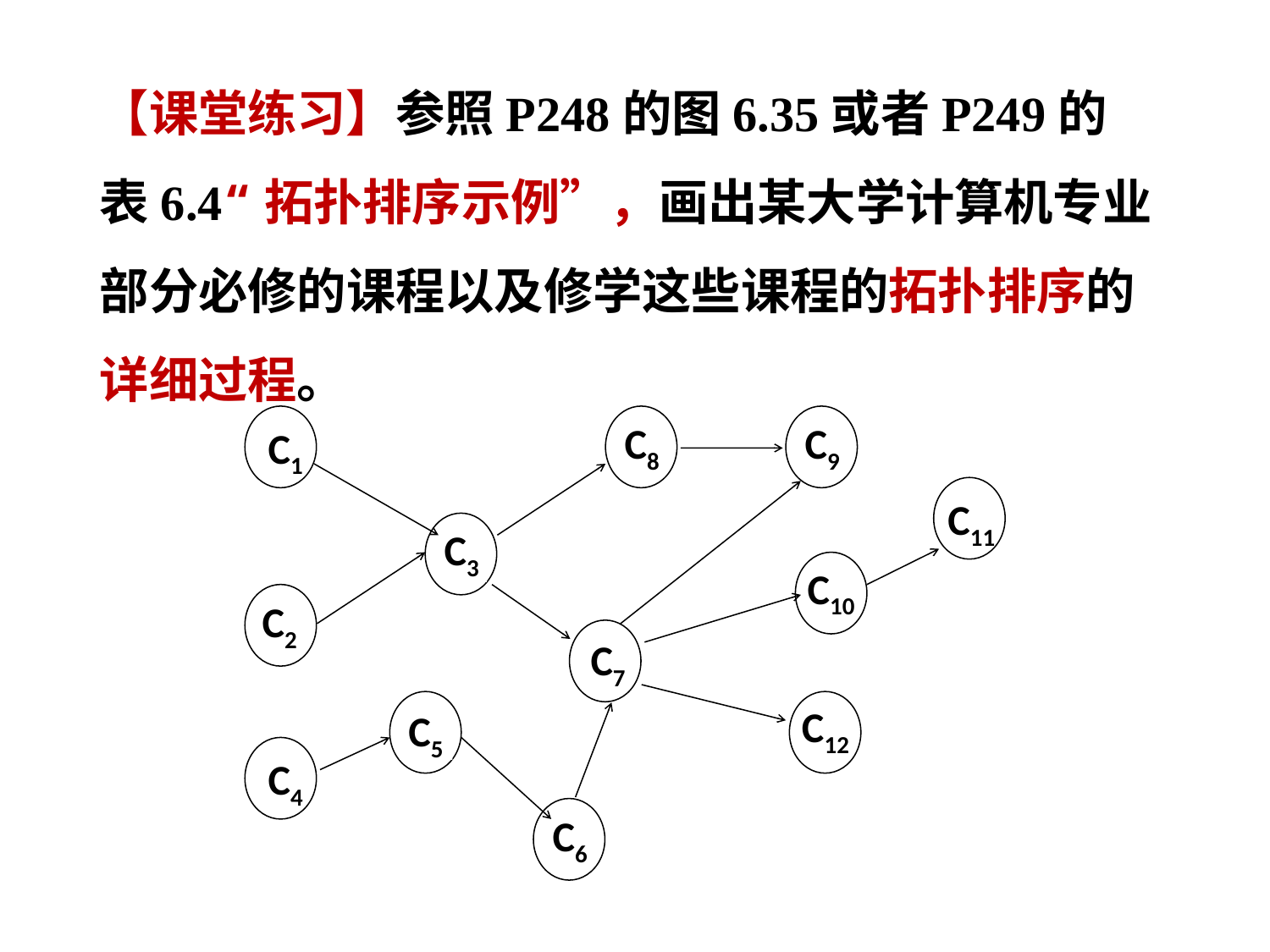

【课堂练习】参照P248的图6.35或者P249的表6.4“拓扑排序示例”，画出某大学计算机专业部分必修的课程以及修学这些课程的拓扑排序的详细过程。

C1

C8

C9

C11

C3

C10

C2

C7

C5

C12

C4

C6